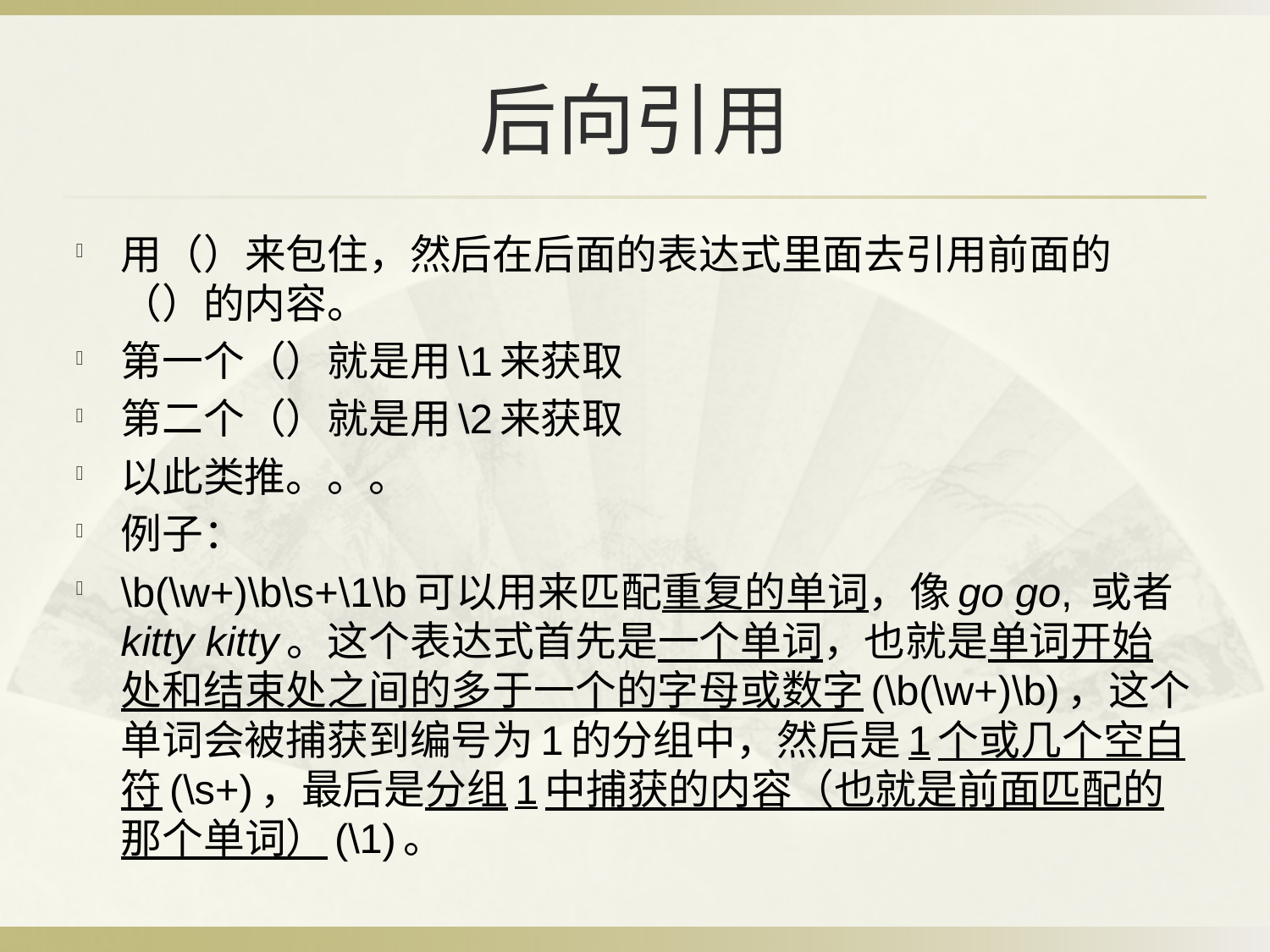

# 后向引用
用（）来包住，然后在后面的表达式里面去引用前面的（）的内容。
第一个（）就是用\1来获取
第二个（）就是用\2来获取
以此类推。。。
例子：
\b(\w+)\b\s+\1\b可以用来匹配重复的单词，像go go, 或者kitty kitty。这个表达式首先是一个单词，也就是单词开始处和结束处之间的多于一个的字母或数字(\b(\w+)\b)，这个单词会被捕获到编号为1的分组中，然后是1个或几个空白符(\s+)，最后是分组1中捕获的内容（也就是前面匹配的那个单词）(\1)。